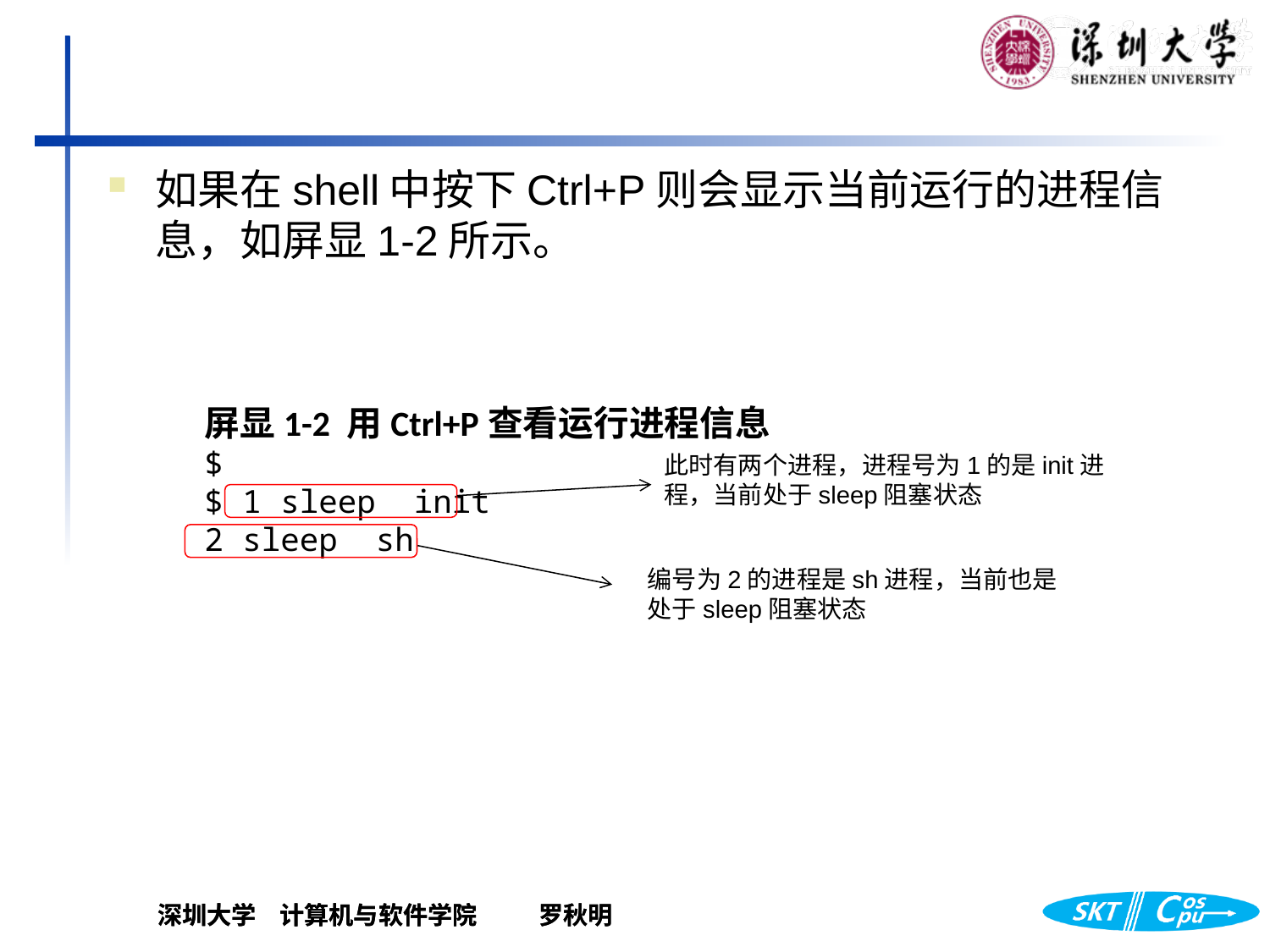

如果在shell中按下Ctrl+P则会显示当前运行的进程信息，如屏显1-2所示。
屏显1-2 用Ctrl+P查看运行进程信息
$
$ 1 sleep  init
2 sleep  sh
此时有两个进程，进程号为1的是init进程，当前处于sleep阻塞状态

编号为2的进程是sh进程，当前也是处于sleep阻塞状态